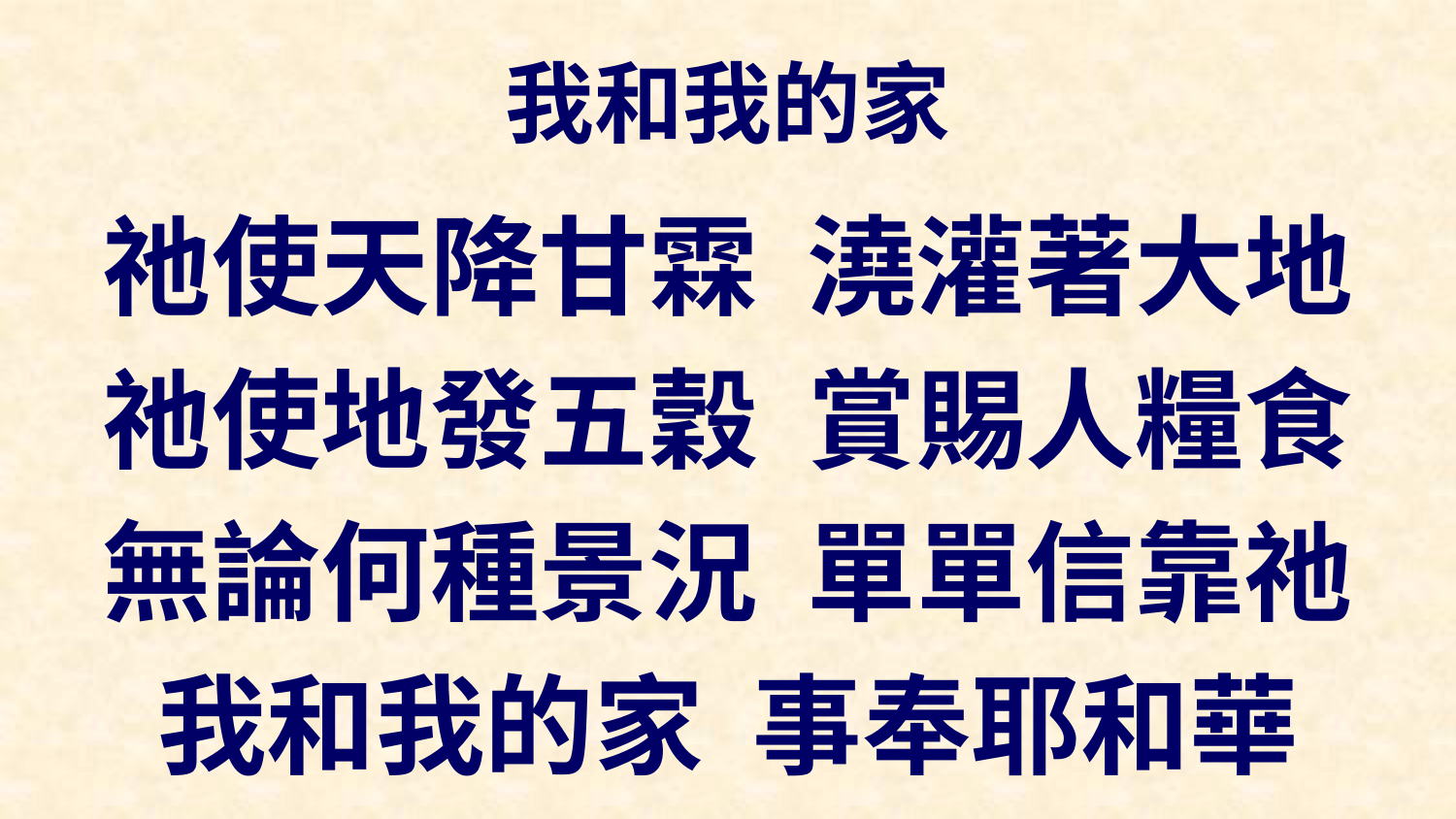

# 我和我的家
祂使天降甘霖  澆灌著大地
祂使地發五穀  賞賜人糧食
無論何種景況  單單信靠祂
我和我的家  事奉耶和華